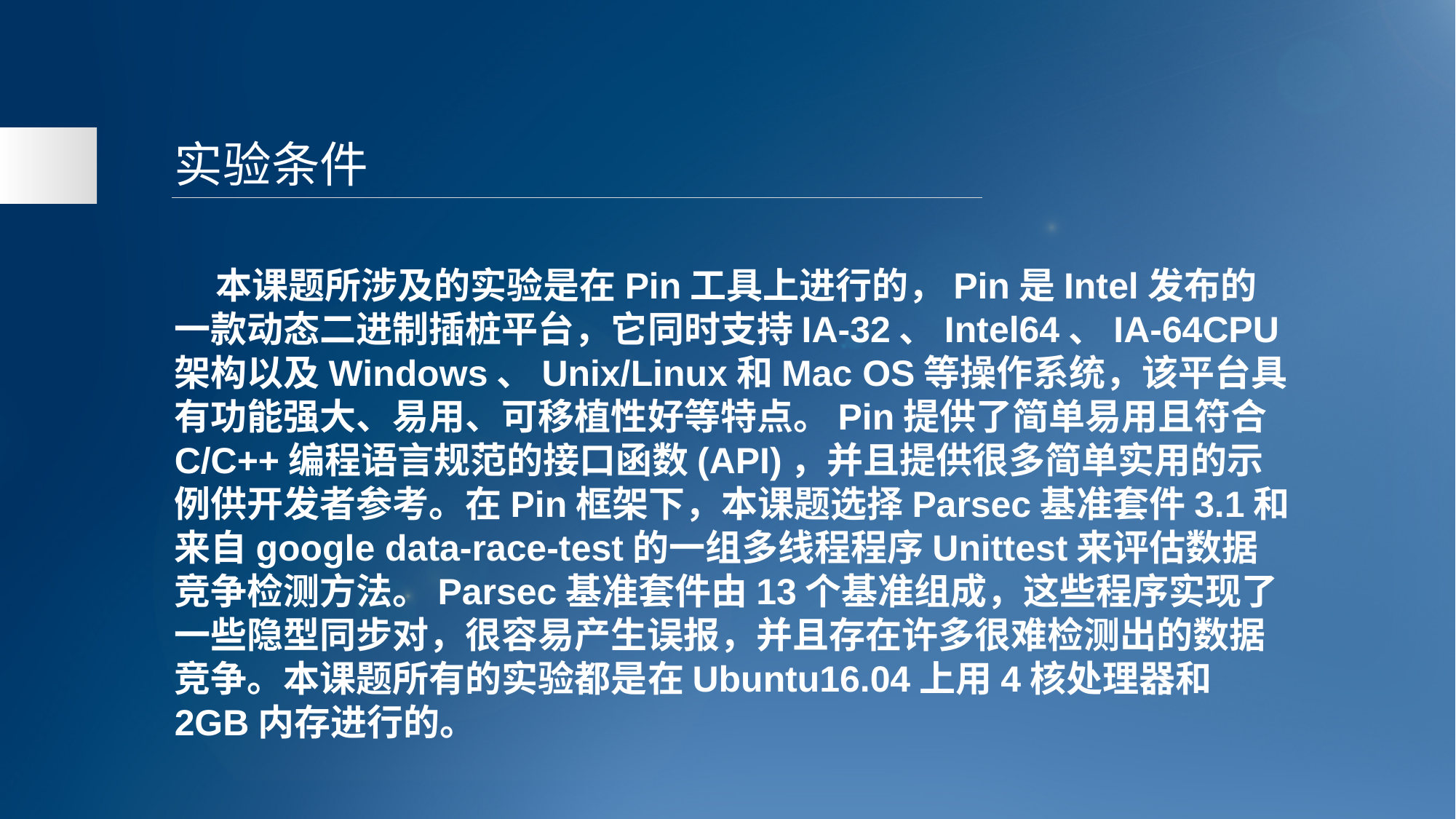

实验条件
    本课题所涉及的实验是在Pin工具上进行的，Pin是Intel发布的一款动态二进制插桩平台，它同时支持IA-32、Intel64、IA-64CPU架构以及Windows、Unix/Linux和Mac OS等操作系统，该平台具有功能强大、易用、可移植性好等特点。Pin提供了简单易用且符合C/C++编程语言规范的接口函数(API)，并且提供很多简单实用的示例供开发者参考。在Pin框架下，本课题选择Parsec基准套件3.1和来自google data-race-test的一组多线程程序Unittest来评估数据竞争检测方法。Parsec基准套件由13个基准组成，这些程序实现了一些隐型同步对，很容易产生误报，并且存在许多很难检测出的数据竞争。本课题所有的实验都是在Ubuntu16.04上用4核处理器和2GB内存进行的。